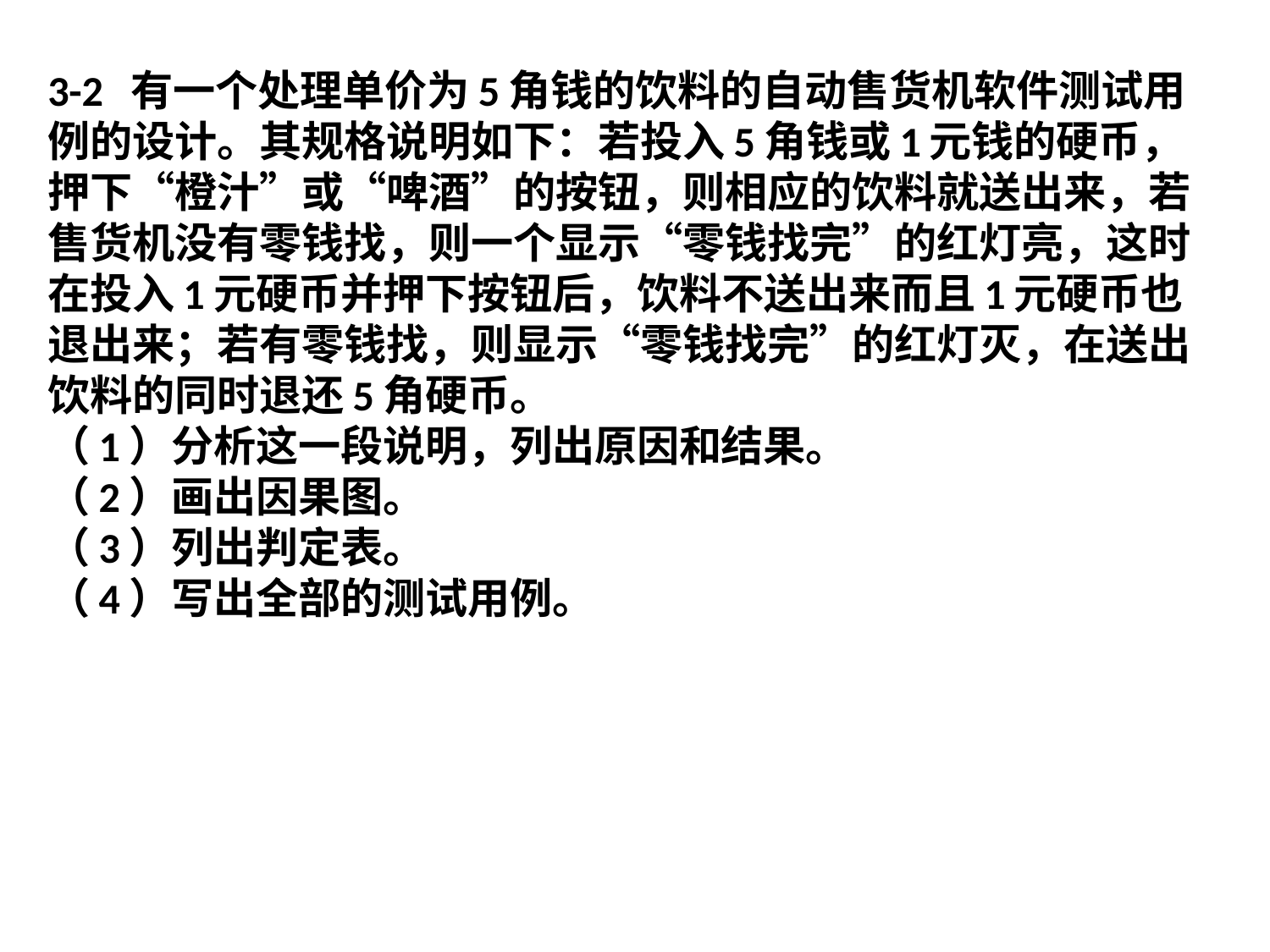

# 3-2  有一个处理单价为5角钱的饮料的自动售货机软件测试用例的设计。其规格说明如下：若投入5角钱或1元钱的硬币，押下“橙汁”或“啤酒”的按钮，则相应的饮料就送出来，若售货机没有零钱找，则一个显示“零钱找完”的红灯亮，这时在投入1元硬币并押下按钮后，饮料不送出来而且1元硬币也退出来；若有零钱找，则显示“零钱找完”的红灯灭，在送出饮料的同时退还5角硬币。 （1）分析这一段说明，列出原因和结果。 （2）画出因果图。 （3）列出判定表。 （4）写出全部的测试用例。